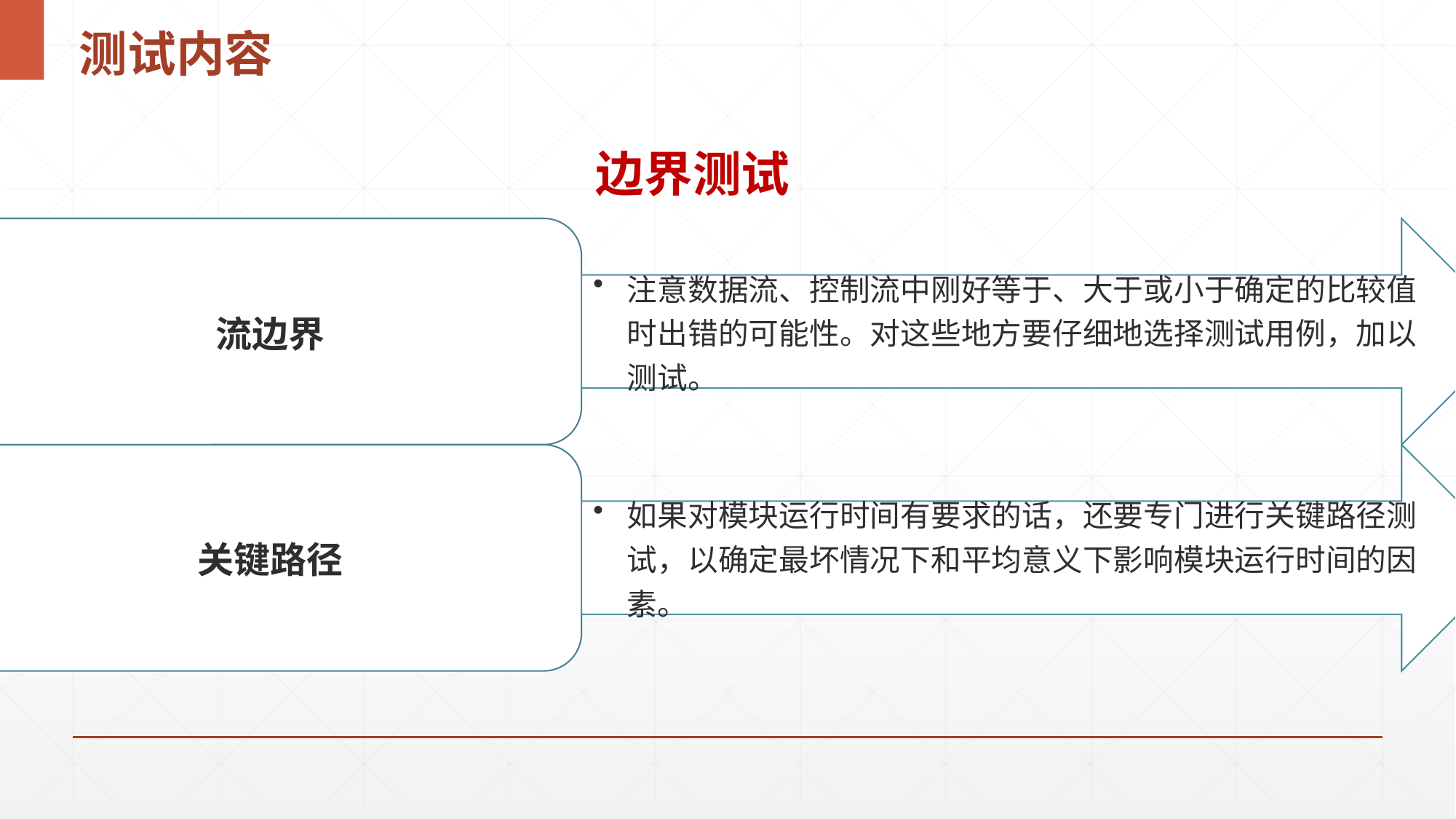

# 测试内容
边界测试
流边界
注意数据流、控制流中刚好等于、大于或小于确定的比较值时出错的可能性。对这些地方要仔细地选择测试用例，加以测试。
如果对模块运行时间有要求的话，还要专门进行关键路径测试，以确定最坏情况下和平均意义下影响模块运行时间的因素。
关键路径